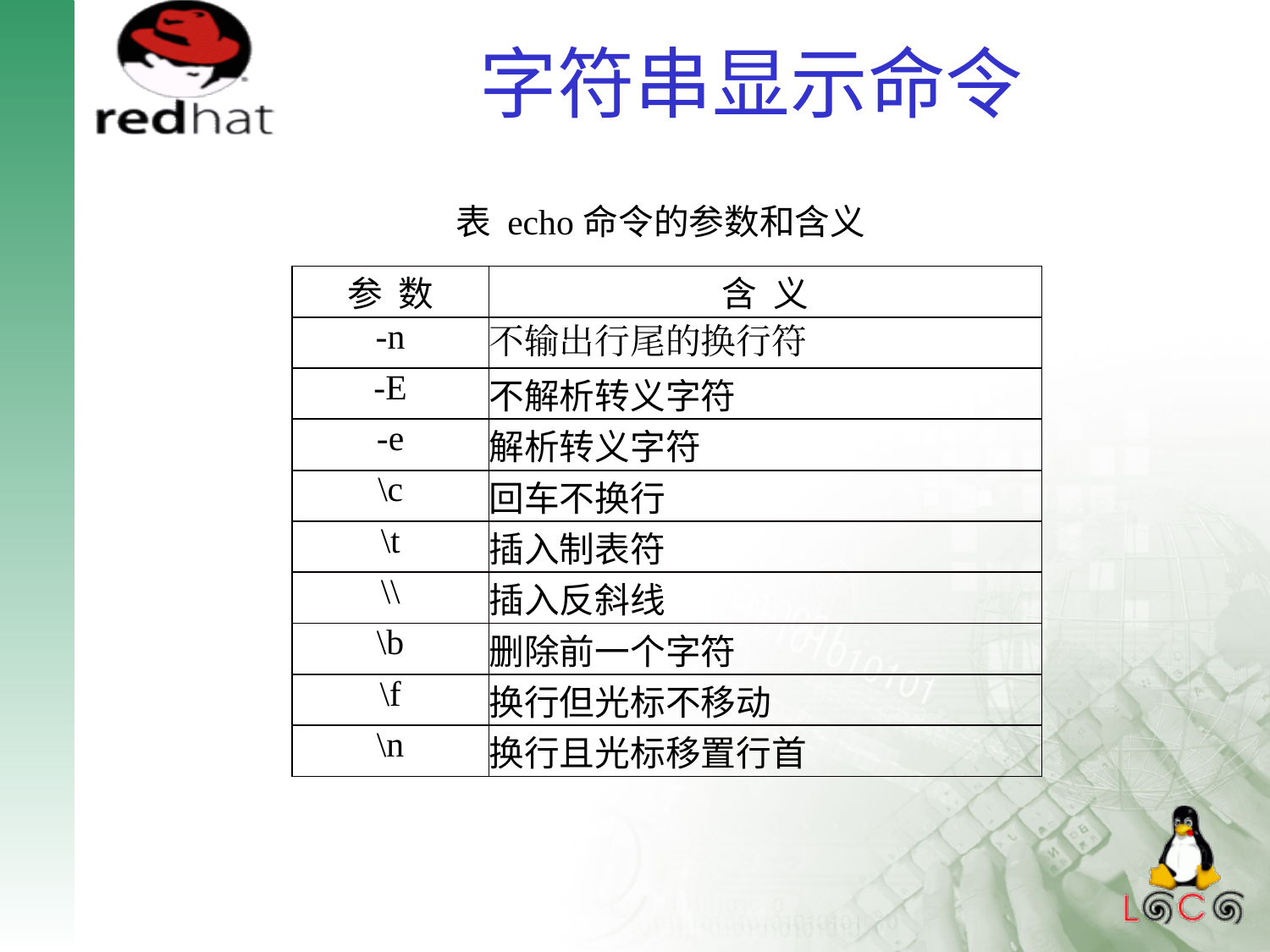

# 字符串显示命令
表 echo命令的参数和含义

| 参 数 | 含 义 |
| --- | --- |
| -n | 不输出行尾的换行符 |
| -E | 不解析转义字符 |
| -e | 解析转义字符 |
| \c | 回车不换行 |
| \t | 插入制表符 |
| \\ | 插入反斜线 |
| \b | 删除前一个字符 |
| \f | 换行但光标不移动 |
| \n | 换行且光标移置行首 |